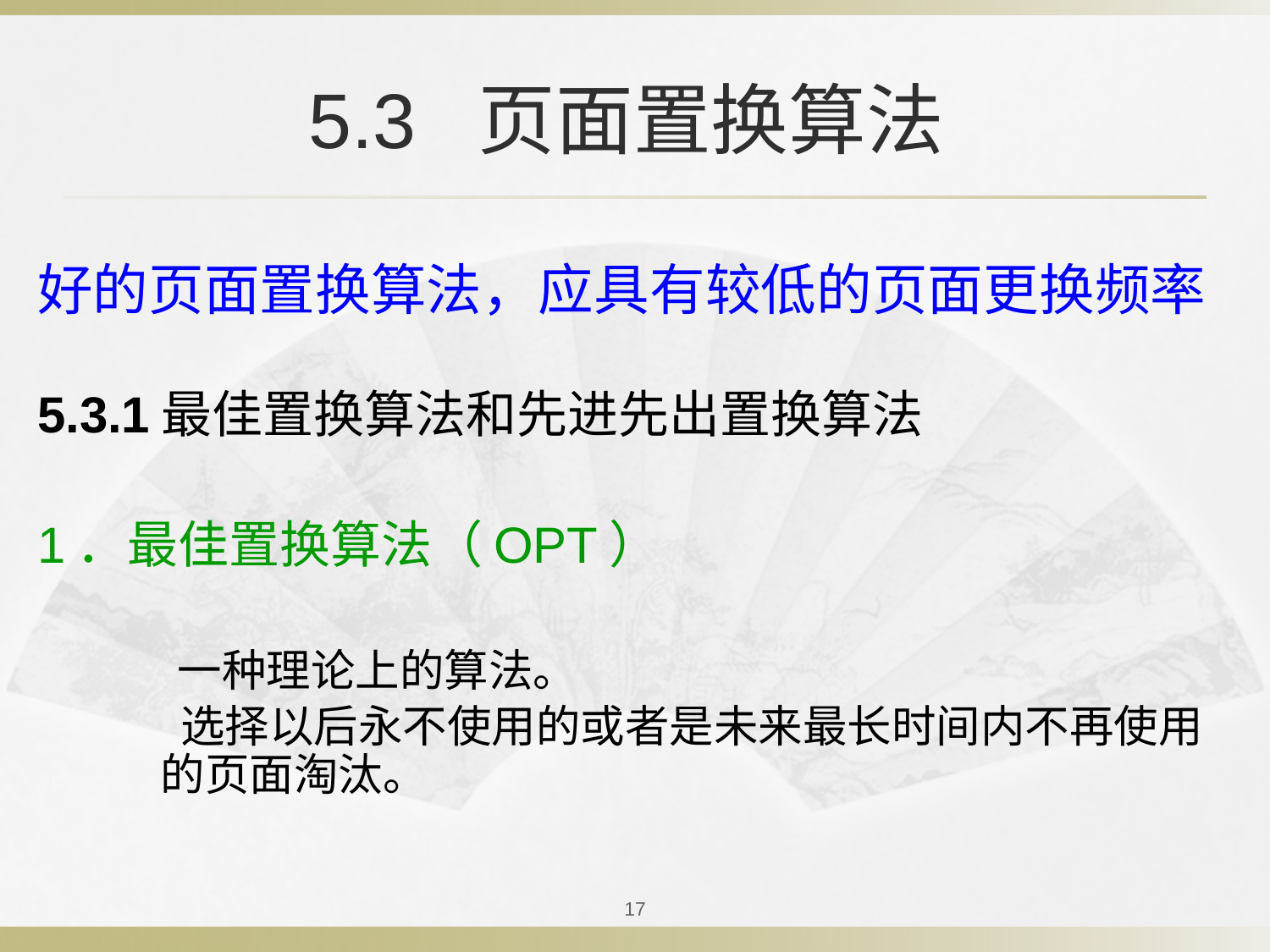

# 5.3  页面置换算法
好的页面置换算法，应具有较低的页面更换频率

5.3.1最佳置换算法和先进先出置换算法

1．最佳置换算法（OPT）

 一种理论上的算法。
 选择以后永不使用的或者是未来最长时间内不再使用的页面淘汰。
17